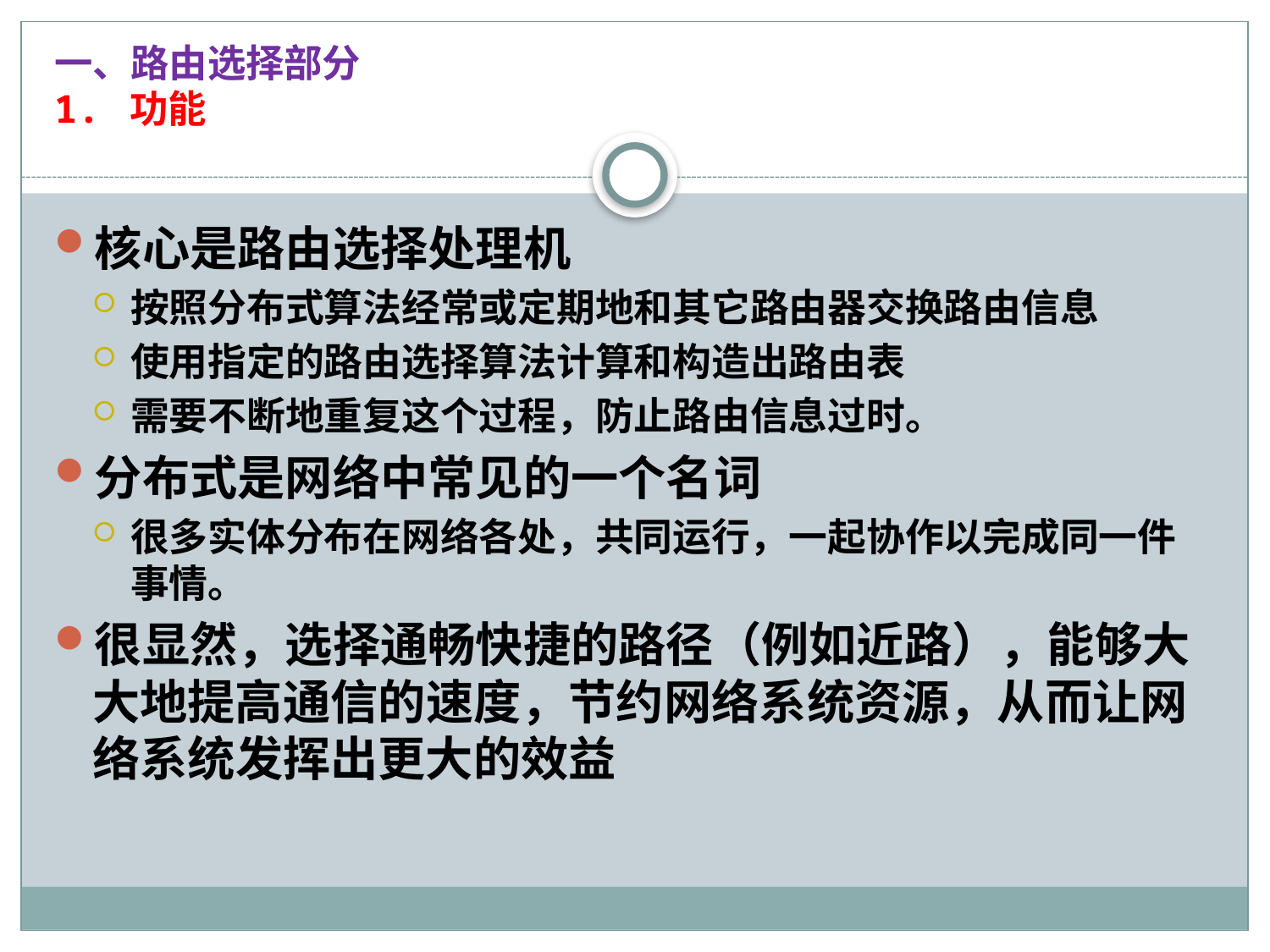

# 一、路由选择部分 1. 功能
核心是路由选择处理机
按照分布式算法经常或定期地和其它路由器交换路由信息
使用指定的路由选择算法计算和构造出路由表
需要不断地重复这个过程，防止路由信息过时。
分布式是网络中常见的一个名词
很多实体分布在网络各处，共同运行，一起协作以完成同一件事情。
很显然，选择通畅快捷的路径（例如近路），能够大大地提高通信的速度，节约网络系统资源，从而让网络系统发挥出更大的效益